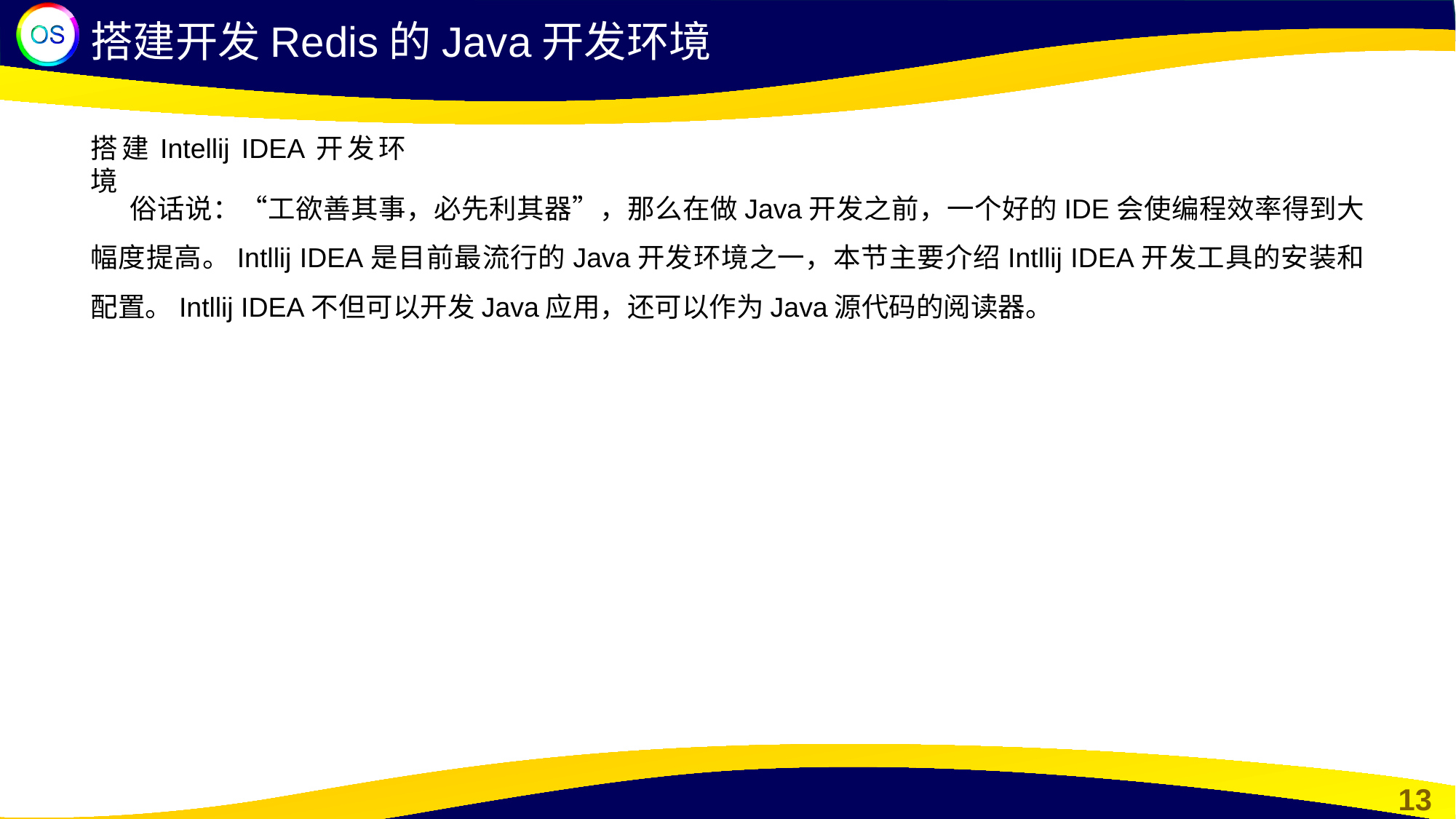

搭建开发Redis的Java开发环境
搭建Intellij IDEA开发环境
     俗话说：“工欲善其事，必先利其器”，那么在做Java开发之前，一个好的IDE会使编程效率得到大幅度提高。Intllij IDEA是目前最流行的Java开发环境之一，本节主要介绍Intllij IDEA开发工具的安装和配置。Intllij IDEA不但可以开发Java应用，还可以作为Java源代码的阅读器。